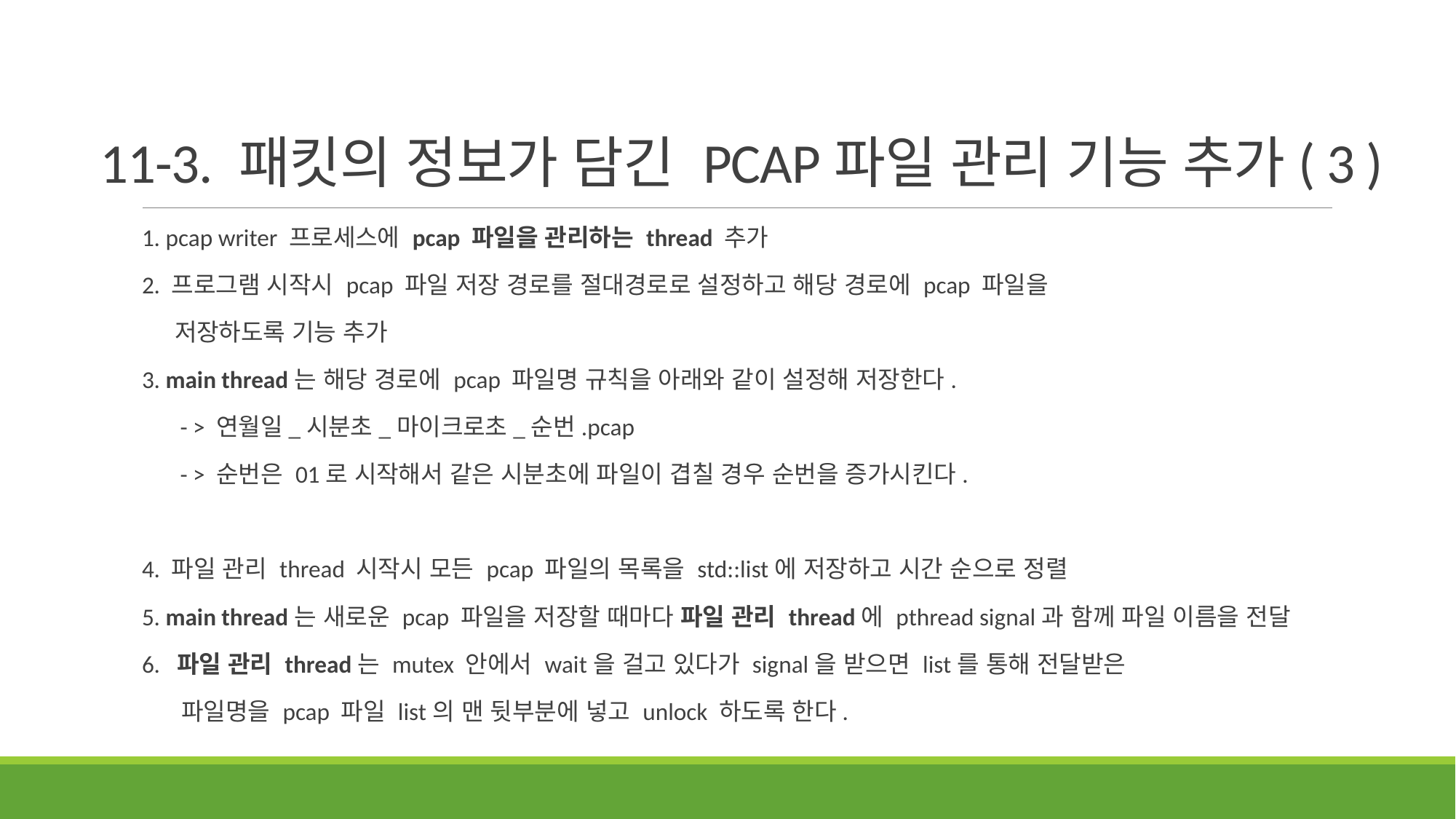

# 11-3. 패킷의 정보가 담긴 PCAP파일 관리 기능 추가( 3 )
1. pcap writer 프로세스에 pcap 파일을 관리하는 thread 추가
2. 프로그램 시작시 pcap 파일 저장 경로를 절대경로로 설정하고 해당 경로에 pcap 파일을
    저장하도록 기능 추가
3. main thread는 해당 경로에 pcap 파일명 규칙을 아래와 같이 설정해 저장한다.
       - > 연월일_시분초_마이크로초_순번.pcap
       - > 순번은 01로 시작해서 같은 시분초에 파일이 겹칠 경우 순번을 증가시킨다.

4. 파일 관리 thread 시작시 모든 pcap 파일의 목록을 std::list에 저장하고 시간 순으로 정렬
  5. main thread는 새로운 pcap 파일을 저장할 때마다 파일 관리 thread에 pthread signal과 함께 파일 이름을 전달
  6.  파일 관리 thread는 mutex 안에서 wait을 걸고 있다가 signal을 받으면 list를 통해 전달받은
     파일명을 pcap 파일 list의 맨 뒷부분에 넣고 unlock 하도록 한다.